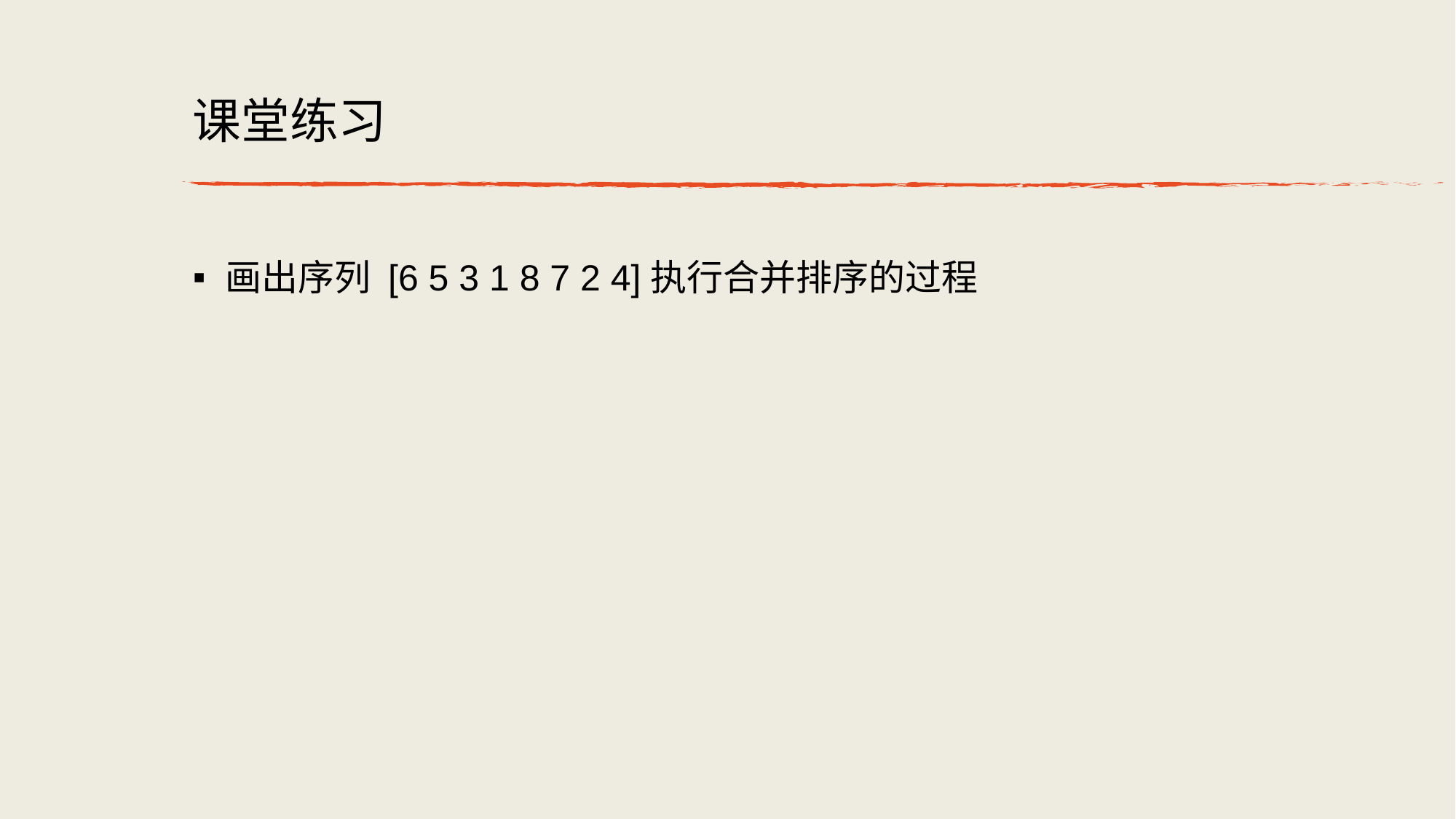

# 课堂练习
画出序列 [6 5 3 1 8 7 2 4]执行合并排序的过程